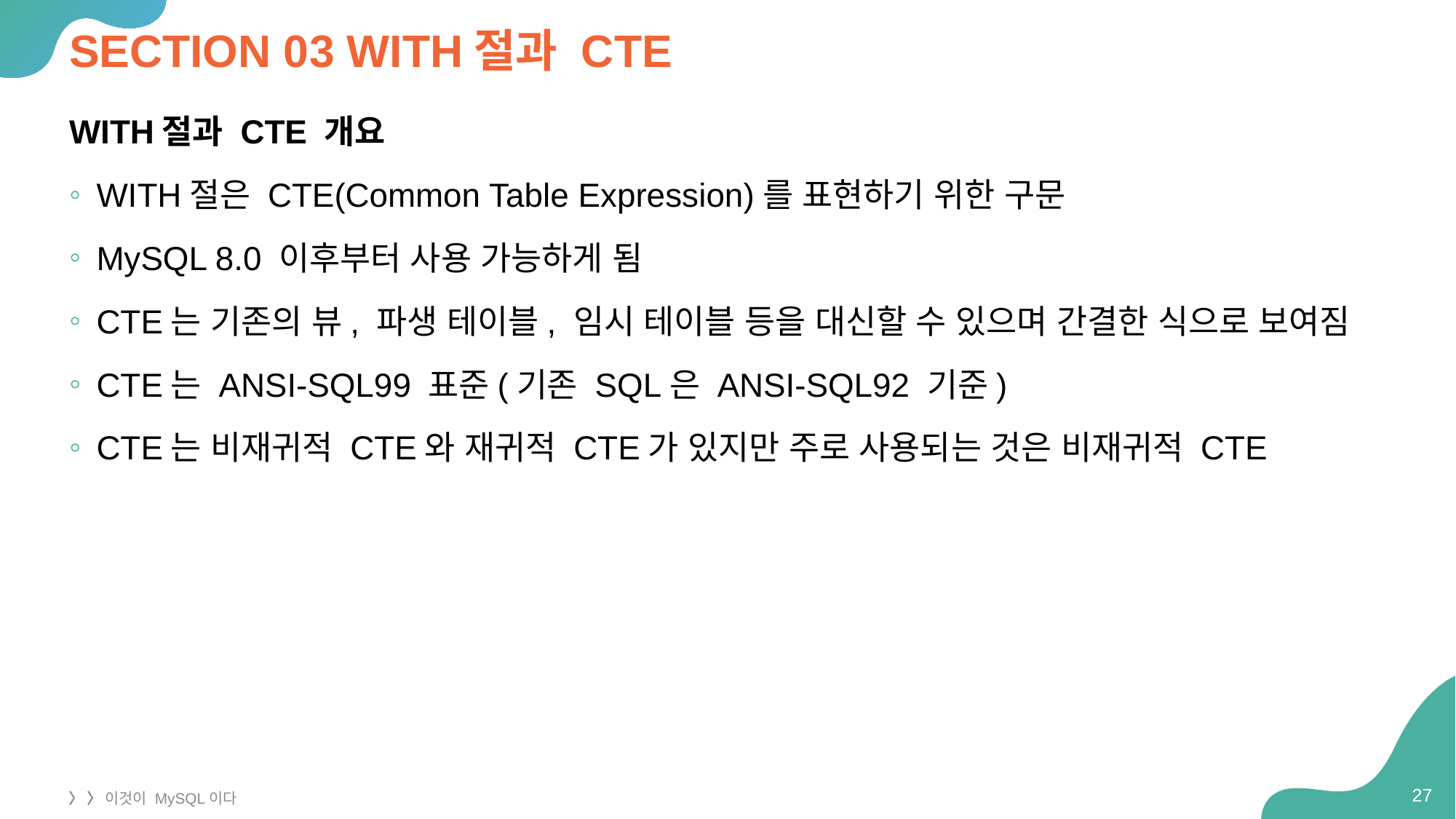

# SECTION 03 WITH절과 CTE
WITH절과 CTE 개요
WITH절은 CTE(Common Table Expression)를 표현하기 위한 구문
MySQL 8.0 이후부터 사용 가능하게 됨
CTE는 기존의 뷰, 파생 테이블, 임시 테이블 등을 대신할 수 있으며 간결한 식으로 보여짐
CTE는 ANSI-SQL99 표준(기존 SQL은 ANSI-SQL92 기준)
CTE는 비재귀적 CTE와 재귀적 CTE가 있지만 주로 사용되는 것은 비재귀적 CTE
27
〉 〉 이것이 MySQL이다